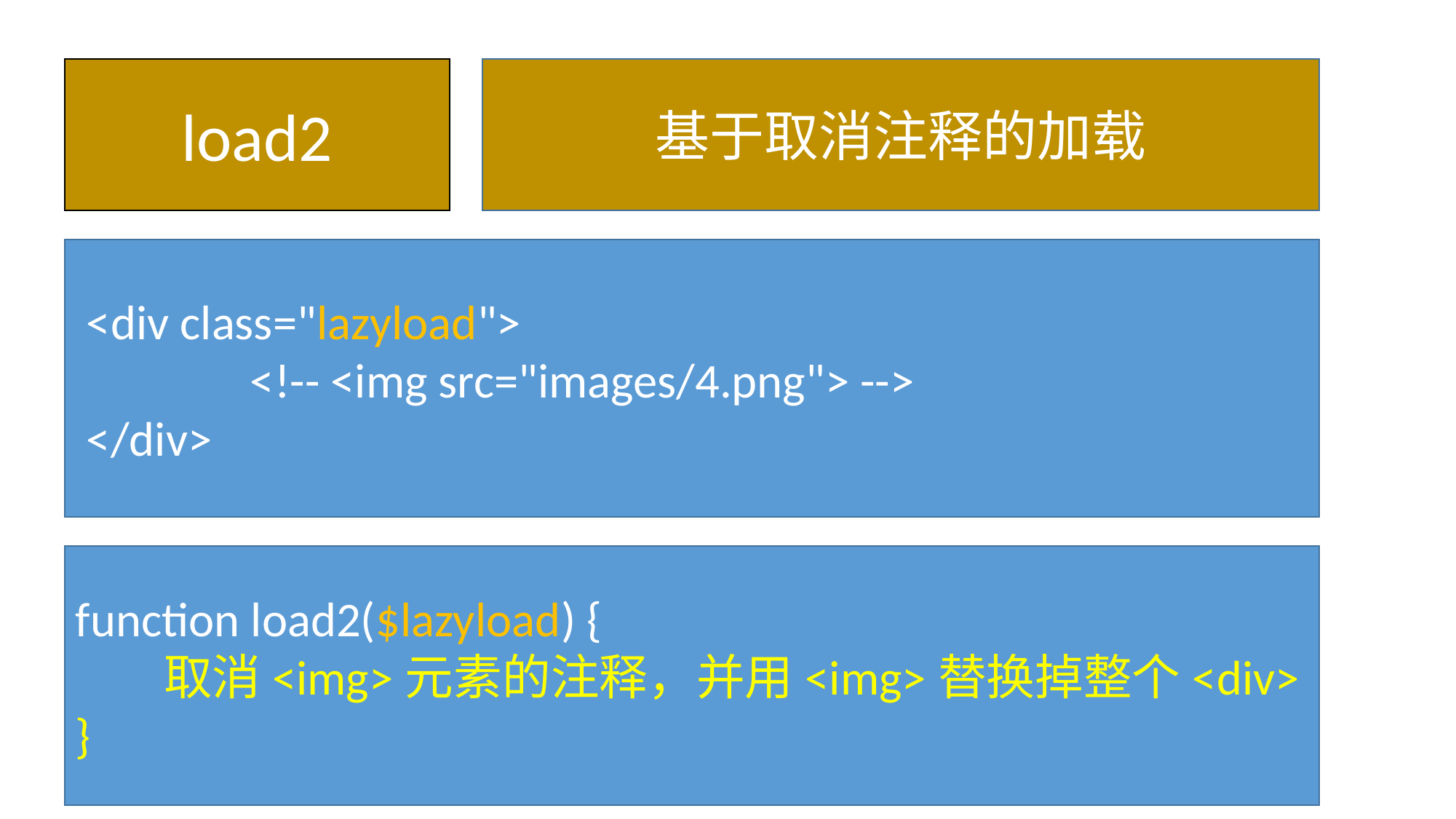

load2
基于取消注释的加载
 <div class="lazyload">
                <!-- <img src="images/4.png"> -->
 </div>
function load2($lazyload) {
       取消<img>元素的注释，并用<img>替换掉整个<div>
}